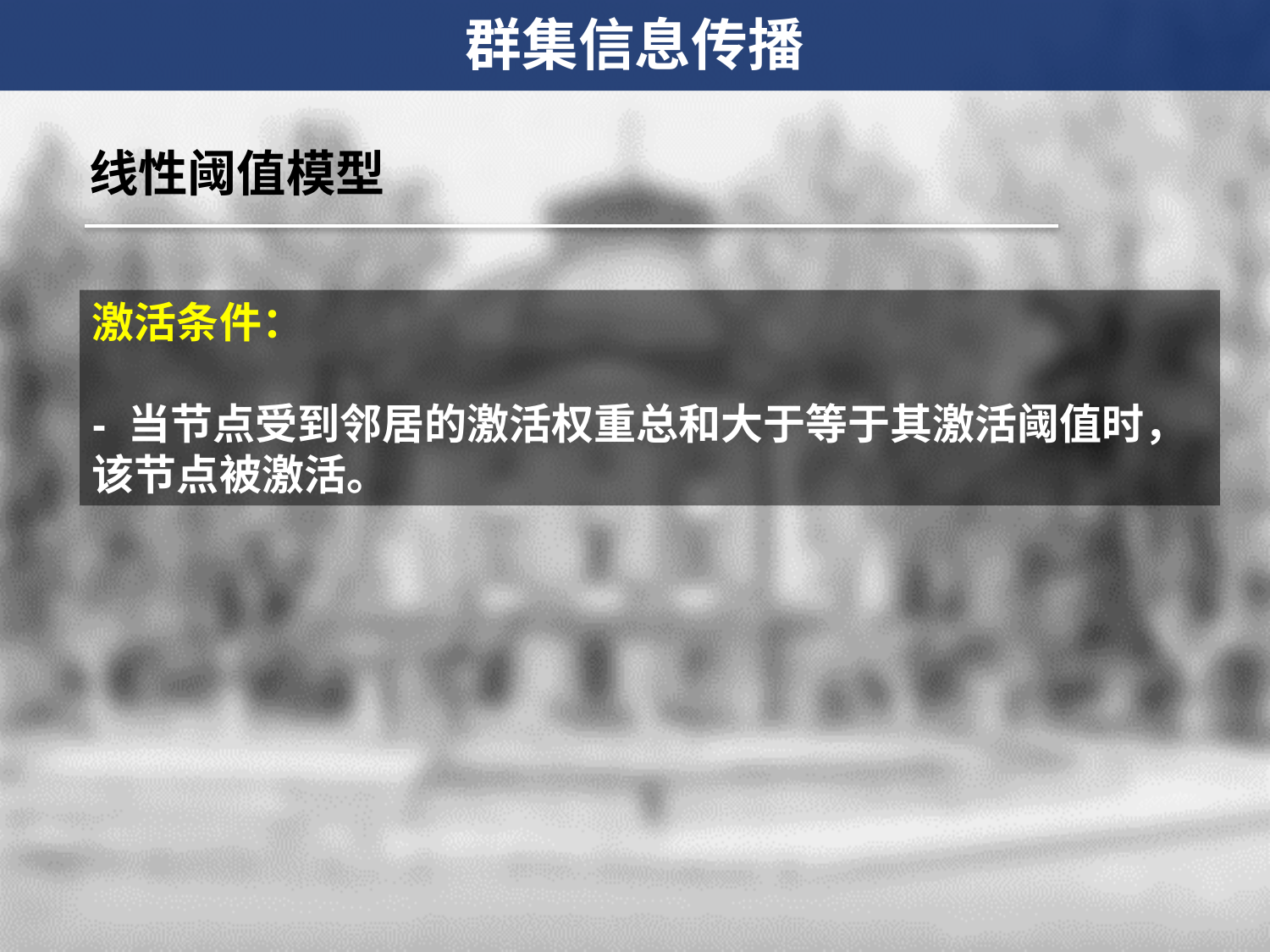

群集信息传播
线性阈值模型
激活条件：

- 当节点受到邻居的激活权重总和大于等于其激活阈值时，该节点被激活。